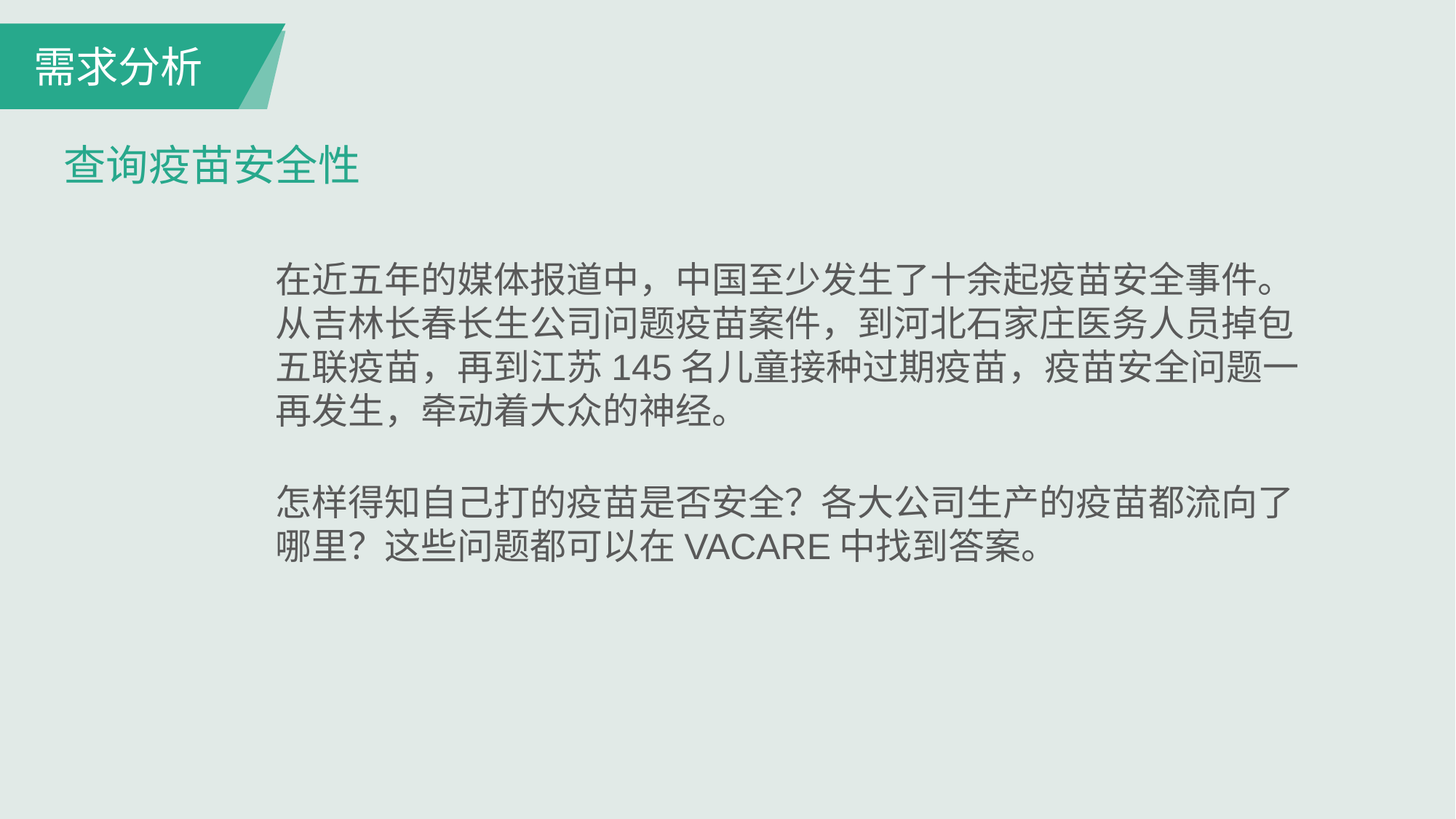

需求分析
查询疫苗安全性
在近五年的媒体报道中，中国至少发生了十余起疫苗安全事件。从吉林长春长生公司问题疫苗案件，到河北石家庄医务人员掉包五联疫苗，再到江苏145名儿童接种过期疫苗，疫苗安全问题一再发生，牵动着大众的神经。
怎样得知自己打的疫苗是否安全？各大公司生产的疫苗都流向了哪里？这些问题都可以在VACARE中找到答案。